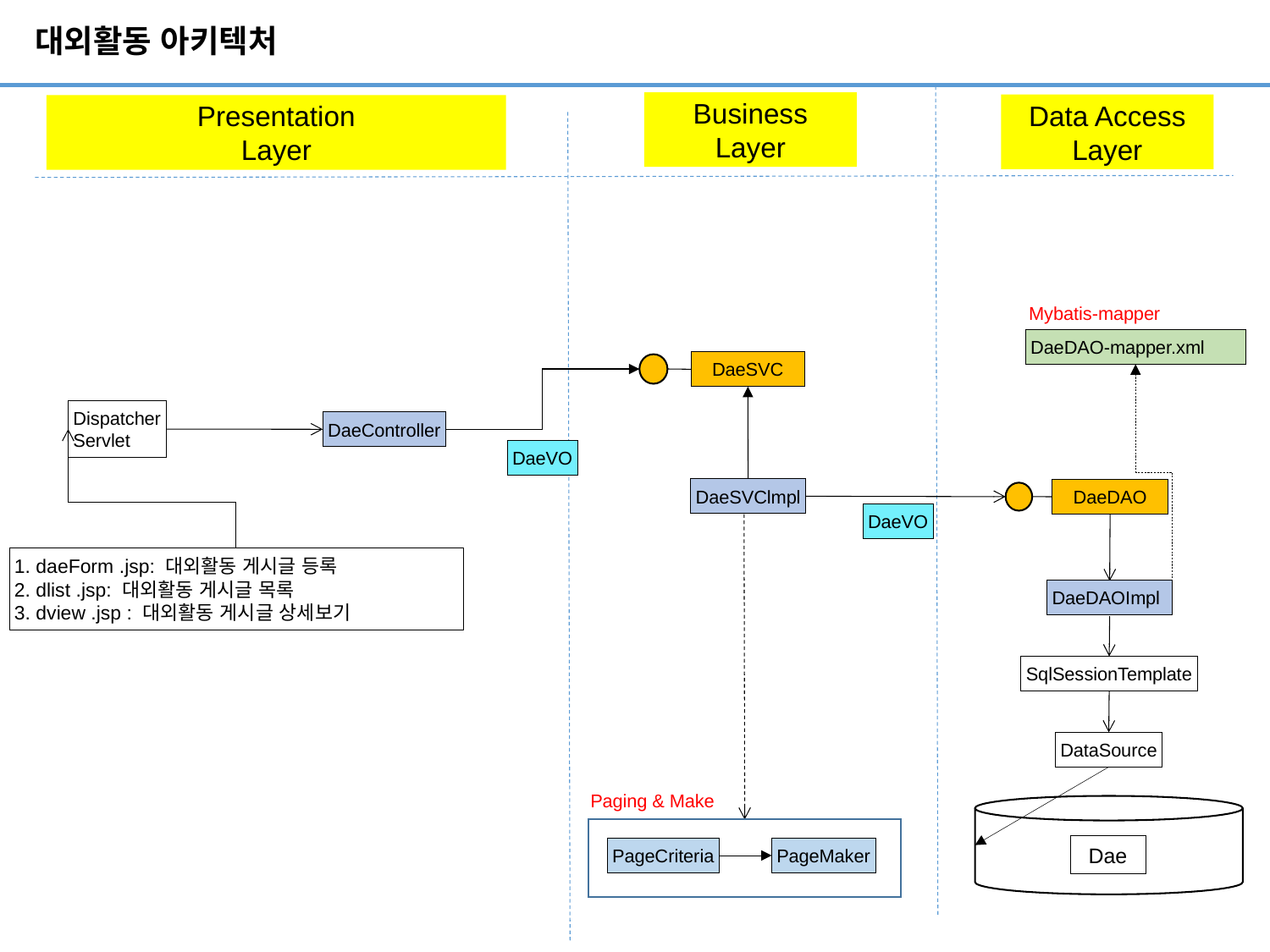

# 대외활동 아키텍처

Business
Layer
Data Access
Layer
Presentation
Layer
Mybatis-mapper
DaeDAO-mapper.xml
DaeSVC

Dispatcher
Servlet
DaeController
DaeVO
DaeSVClmpl
DaeDAO

DaeVO
1. daeForm .jsp: 대외활동 게시글 등록
2. dlist .jsp: 대외활동 게시글 목록
3. dview .jsp : 대외활동 게시글 상세보기
DaeDAOImpl
SqlSessionTemplate
DataSource
Paging & Make

Dae

PageCriteria
PageMaker